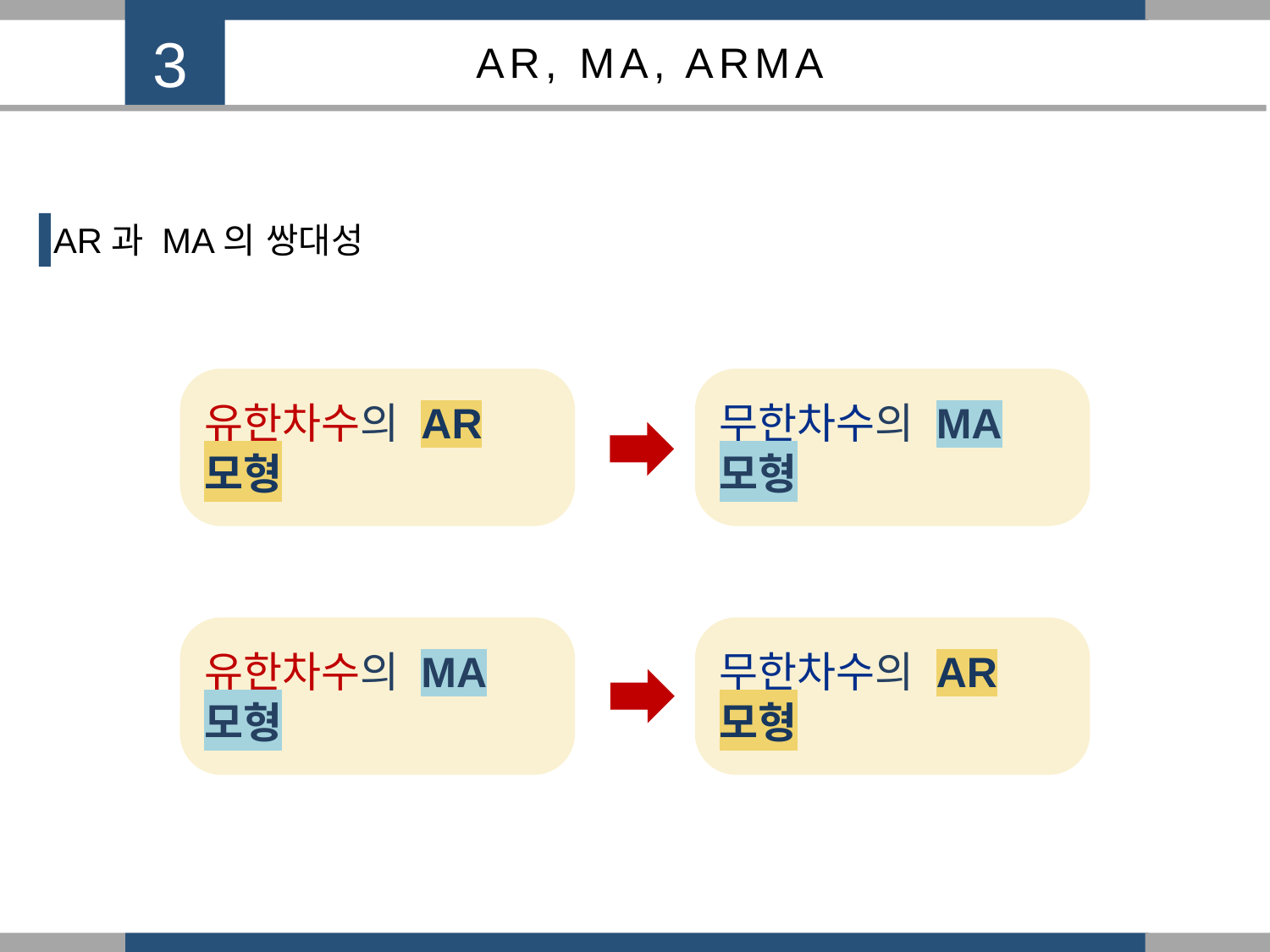

3
AR, MA, ARMA

AR과 MA의 쌍대성

유한차수의 AR모형
무한차수의 MA모형

유한차수의 MA모형
무한차수의 AR모형